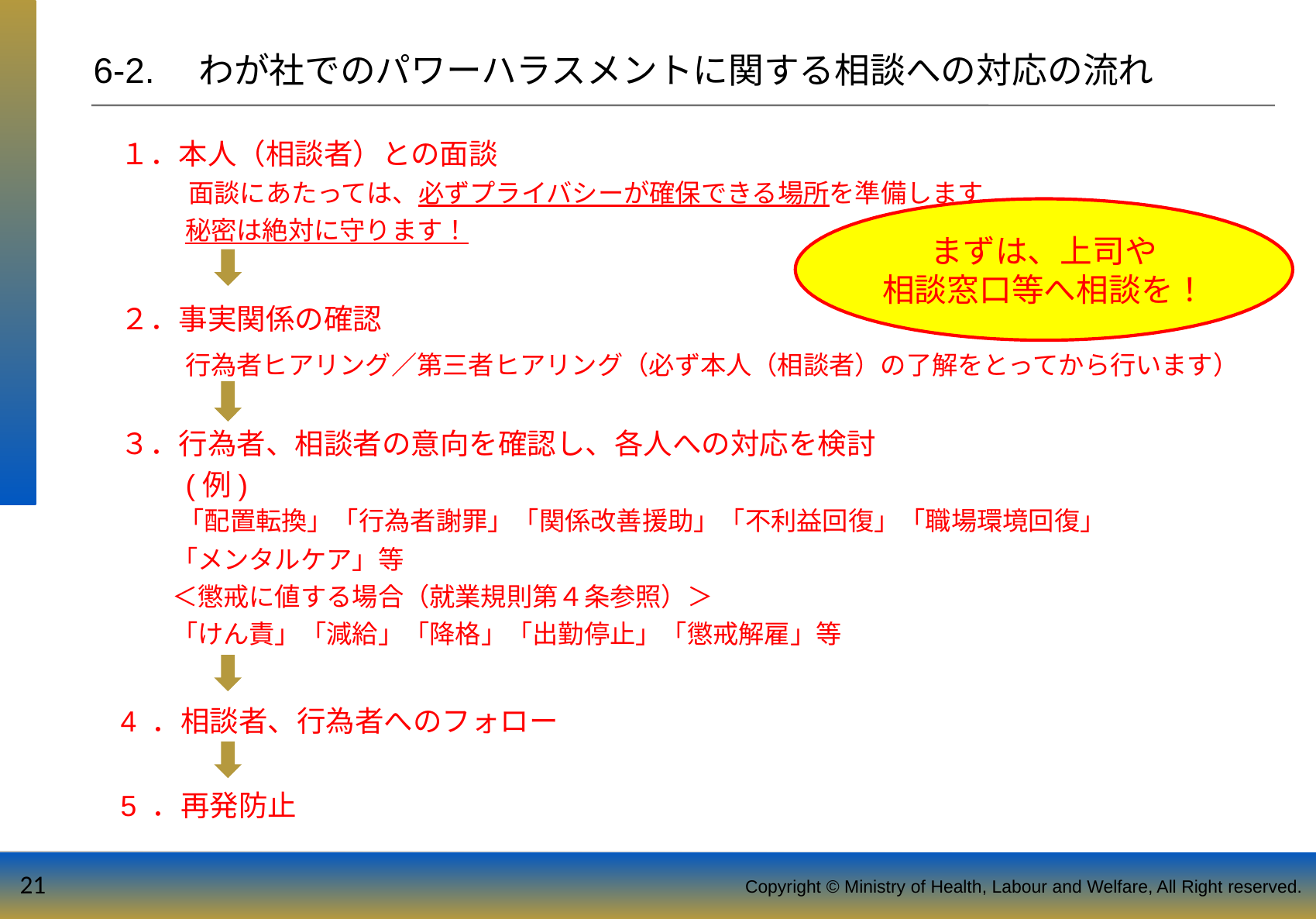

# 6-2.　わが社でのパワーハラスメントに関する相談への対応の流れ
１．本人（相談者）との面談
　　　面談にあたっては、必ずプライバシーが確保できる場所を準備します
　　秘密は絶対に守ります！

２．事実関係の確認
　　行為者ヒアリング／第三者ヒアリング（必ず本人（相談者）の了解をとってから行います）

３．行為者、相談者の意向を確認し、各人への対応を検討
　　(例)
　　「配置転換」「行為者謝罪」「関係改善援助」「不利益回復」「職場環境回復」
　　「メンタルケア」等
　　＜懲戒に値する場合（就業規則第４条参照）＞
　　「けん責」「減給」「降格」「出勤停止」「懲戒解雇」等

4 ．相談者、行為者へのフォロー

5 ．再発防止
まずは、上司や
相談窓口等へ相談を！

21